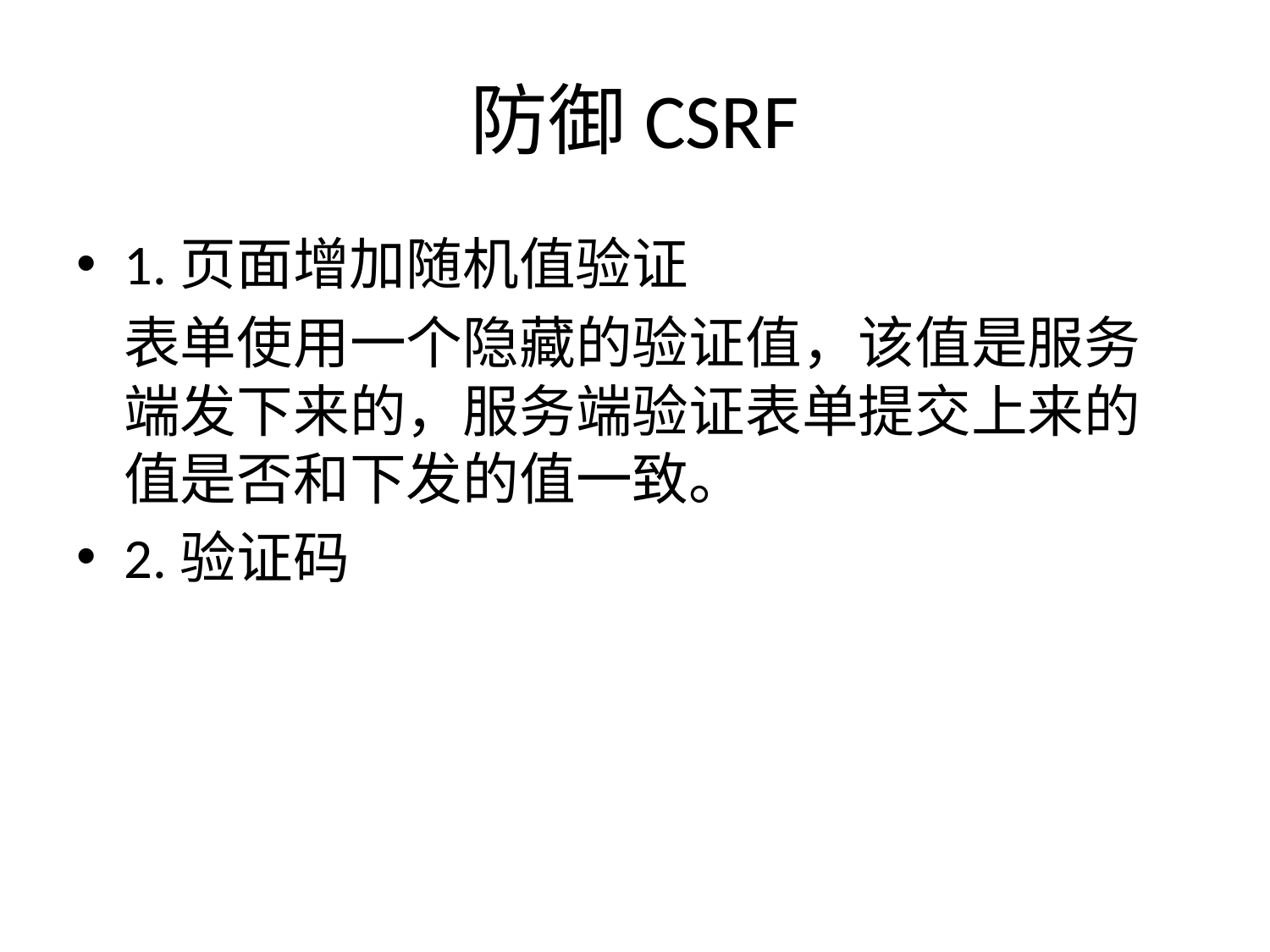

# 防御CSRF
1.页面增加随机值验证
	表单使用一个隐藏的验证值，该值是服务端发下来的，服务端验证表单提交上来的值是否和下发的值一致。
2.验证码